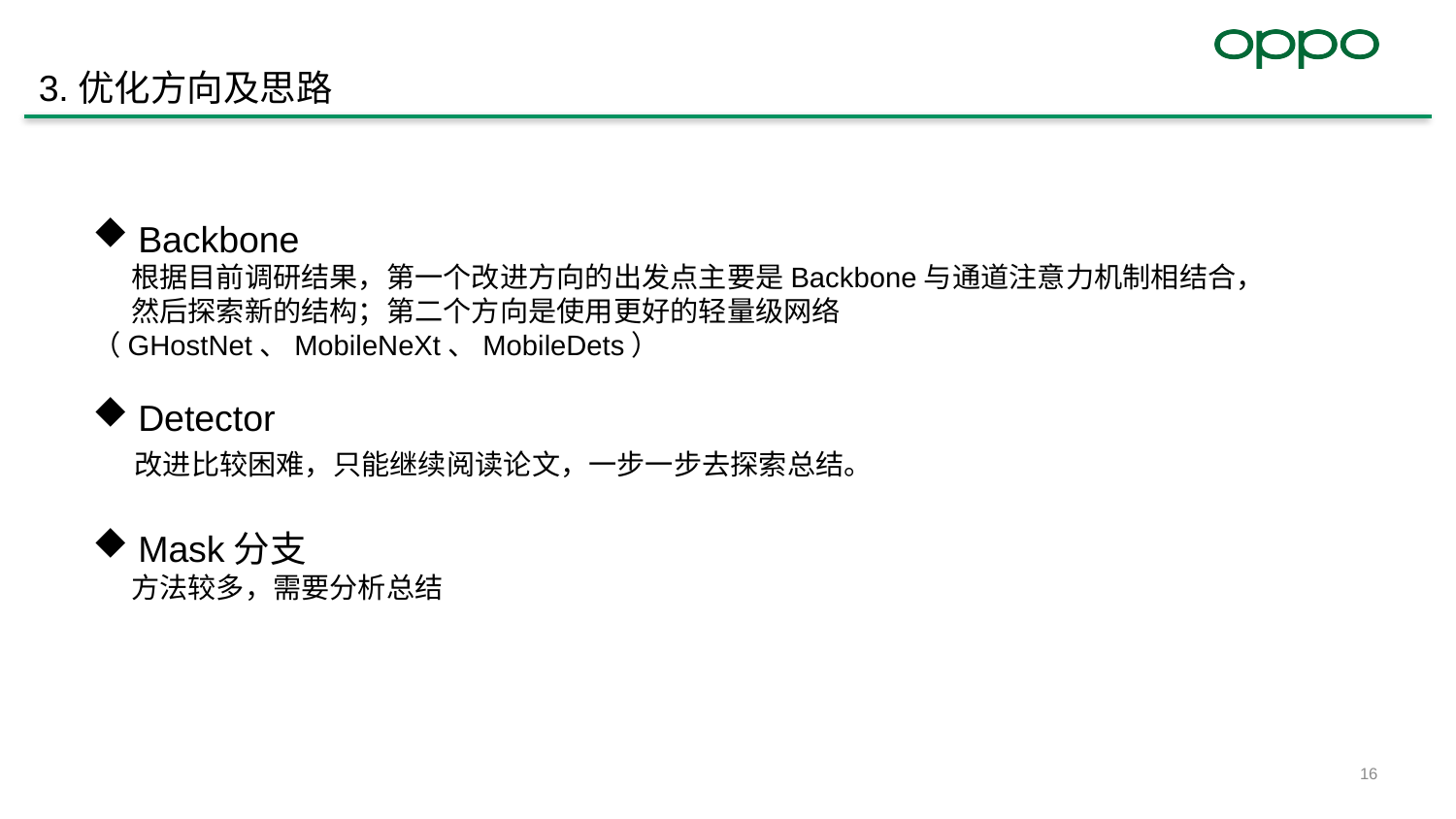

3.优化方向及思路
Backbone
     根据目前调研结果，第一个改进方向的出发点主要是Backbone与通道注意力机制相结合，
     然后探索新的结构；第二个方向是使用更好的轻量级网络（GHostNet、MobileNeXt、MobileDets）

Detector
    改进比较困难，只能继续阅读论文，一步一步去探索总结。

Mask分支
     方法较多，需要分析总结